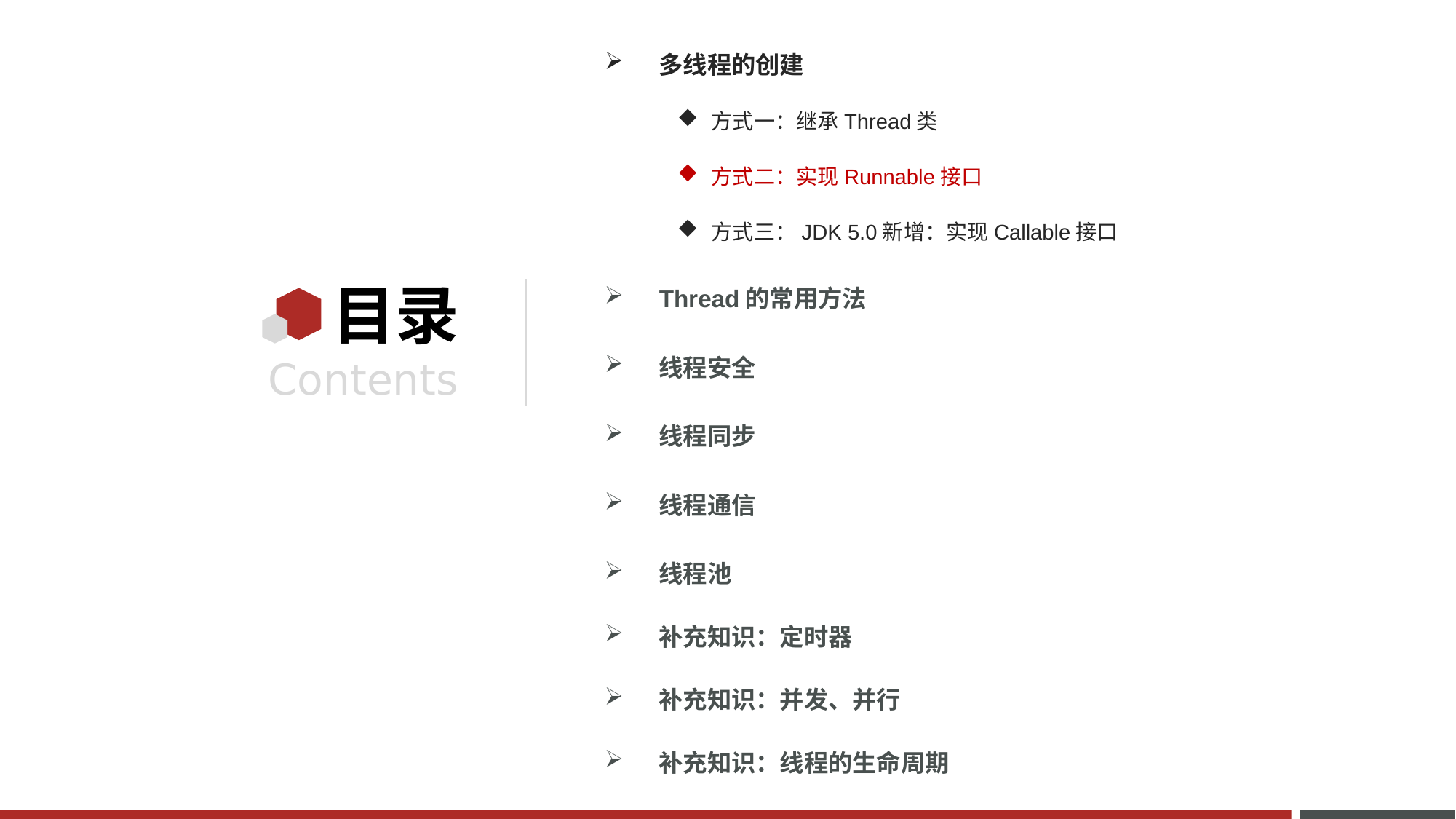

多线程的创建
方式一：继承Thread类
方式二：实现Runnable接口
方式三：JDK 5.0新增：实现Callable接口
Thread的常用方法
线程安全
线程同步
线程通信
线程池
补充知识：定时器
补充知识：并发、并行
补充知识：线程的生命周期